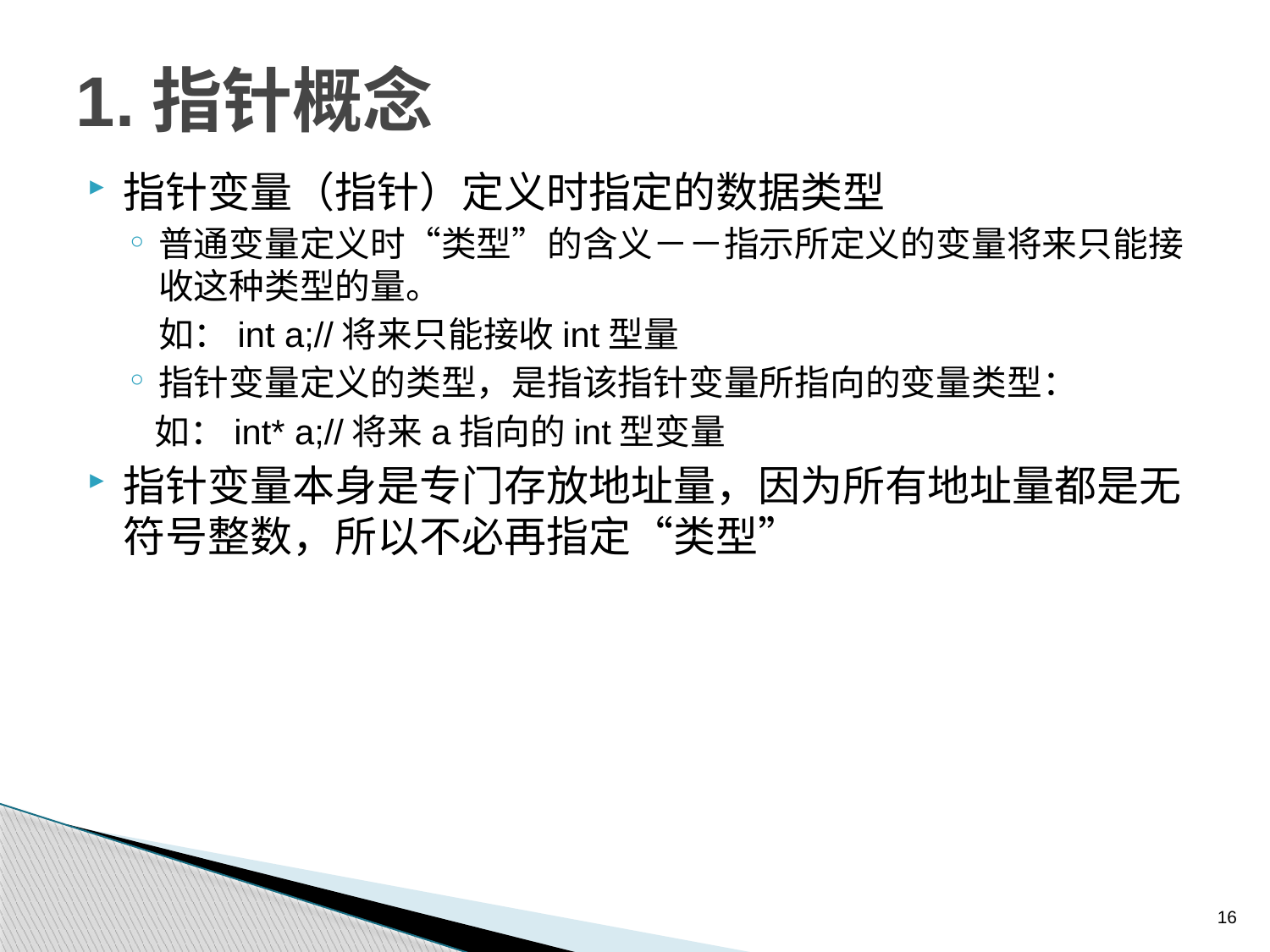

# 1.指针概念
指针变量（指针）定义时指定的数据类型
普通变量定义时“类型”的含义－－指示所定义的变量将来只能接收这种类型的量。
	如：int a;//将来只能接收int型量
指针变量定义的类型，是指该指针变量所指向的变量类型：
	   如：int* a;//将来a指向的int型变量
指针变量本身是专门存放地址量，因为所有地址量都是无符号整数，所以不必再指定“类型”

16